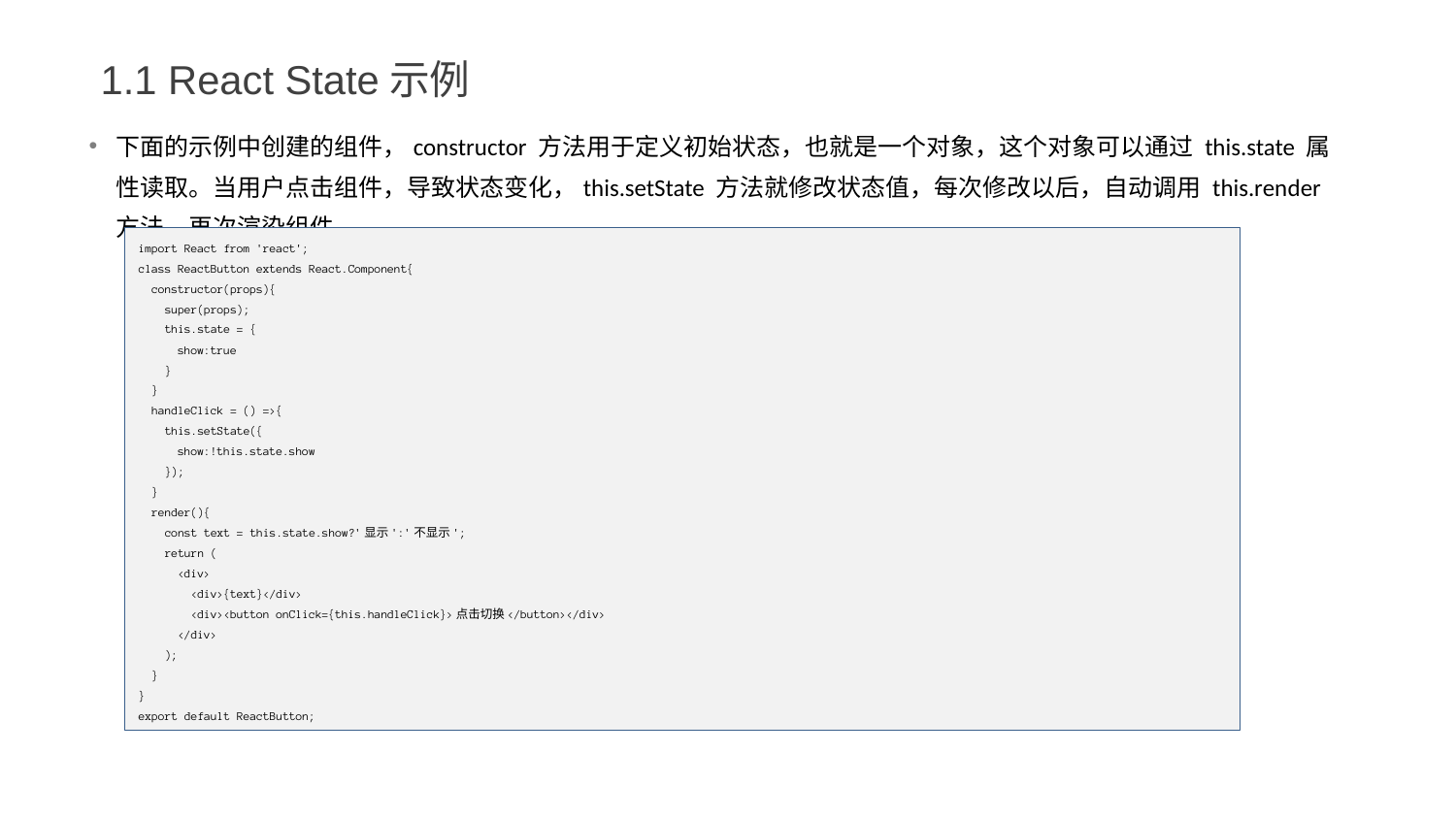

1.1 React State示例
下面的示例中创建的组件，constructor 方法用于定义初始状态，也就是一个对象，这个对象可以通过 this.state 属性读取。当用户点击组件，导致状态变化，this.setState 方法就修改状态值，每次修改以后，自动调用 this.render 方法，再次渲染组件。
import React from 'react';
class ReactButton extends React.Component{
  constructor(props){
    super(props);
    this.state = {
      show:true
    }
  }
  handleClick = () =>{
    this.setState({
      show:!this.state.show
    });
  }
  render(){
    const text = this.state.show?'显示':'不显示';
    return (
      <div>
        <div>{text}</div>
        <div><button onClick={this.handleClick}>点击切换</button></div>
      </div>
    );
  }
}
export default ReactButton;